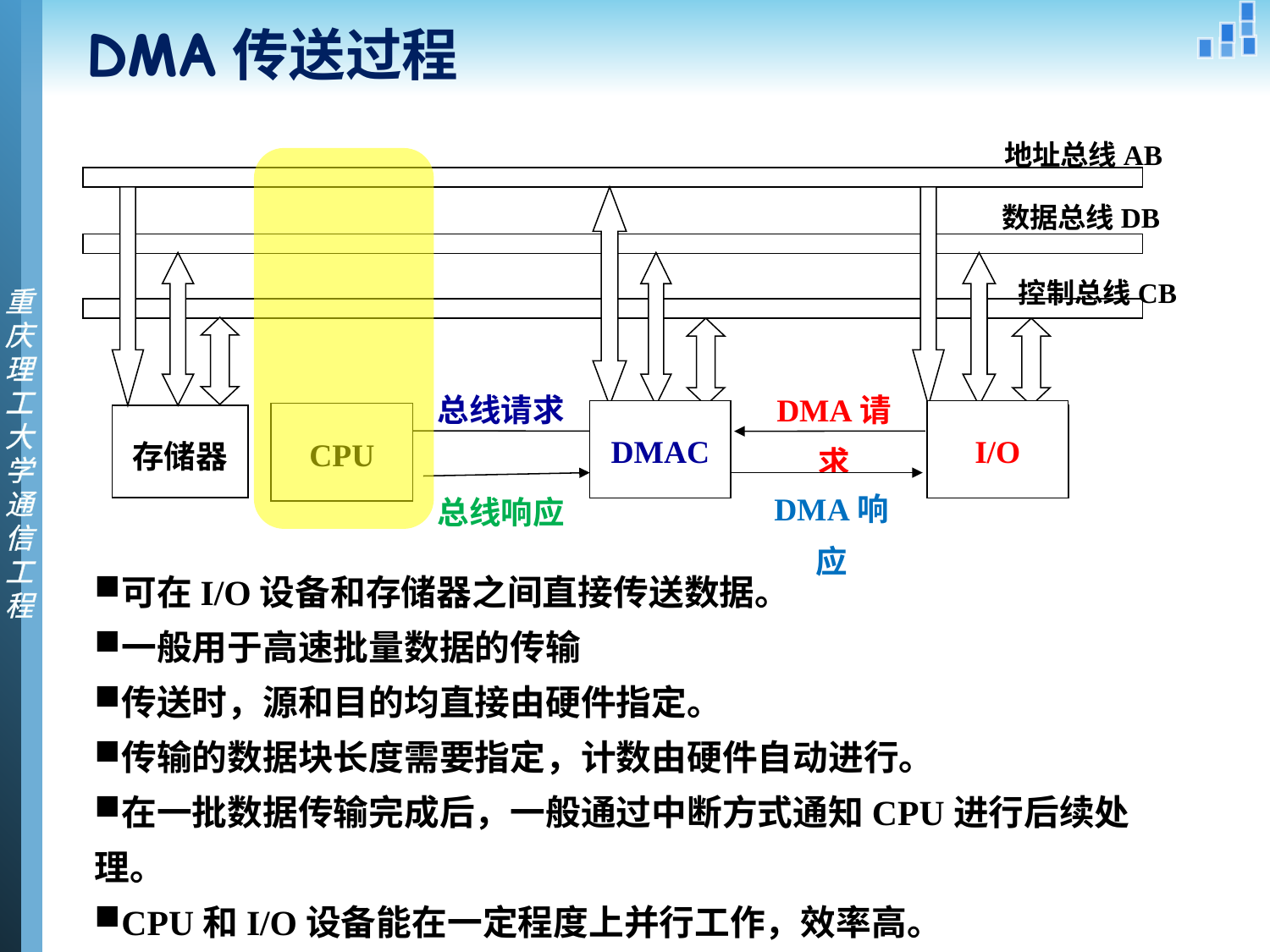

# DMA传送过程
地址总线AB

数据总线DB

控制总线CB

存储器
CPU
DMAC
I/O

总线请求
DMA请求
DMAC
I/O
CPU
DMA响应
总线响应
可在I/O设备和存储器之间直接传送数据。
一般用于高速批量数据的传输
传送时，源和目的均直接由硬件指定。
传输的数据块长度需要指定，计数由硬件自动进行。
在一批数据传输完成后，一般通过中断方式通知CPU进行后续处理。
CPU和I/O设备能在一定程度上并行工作，效率高。
41